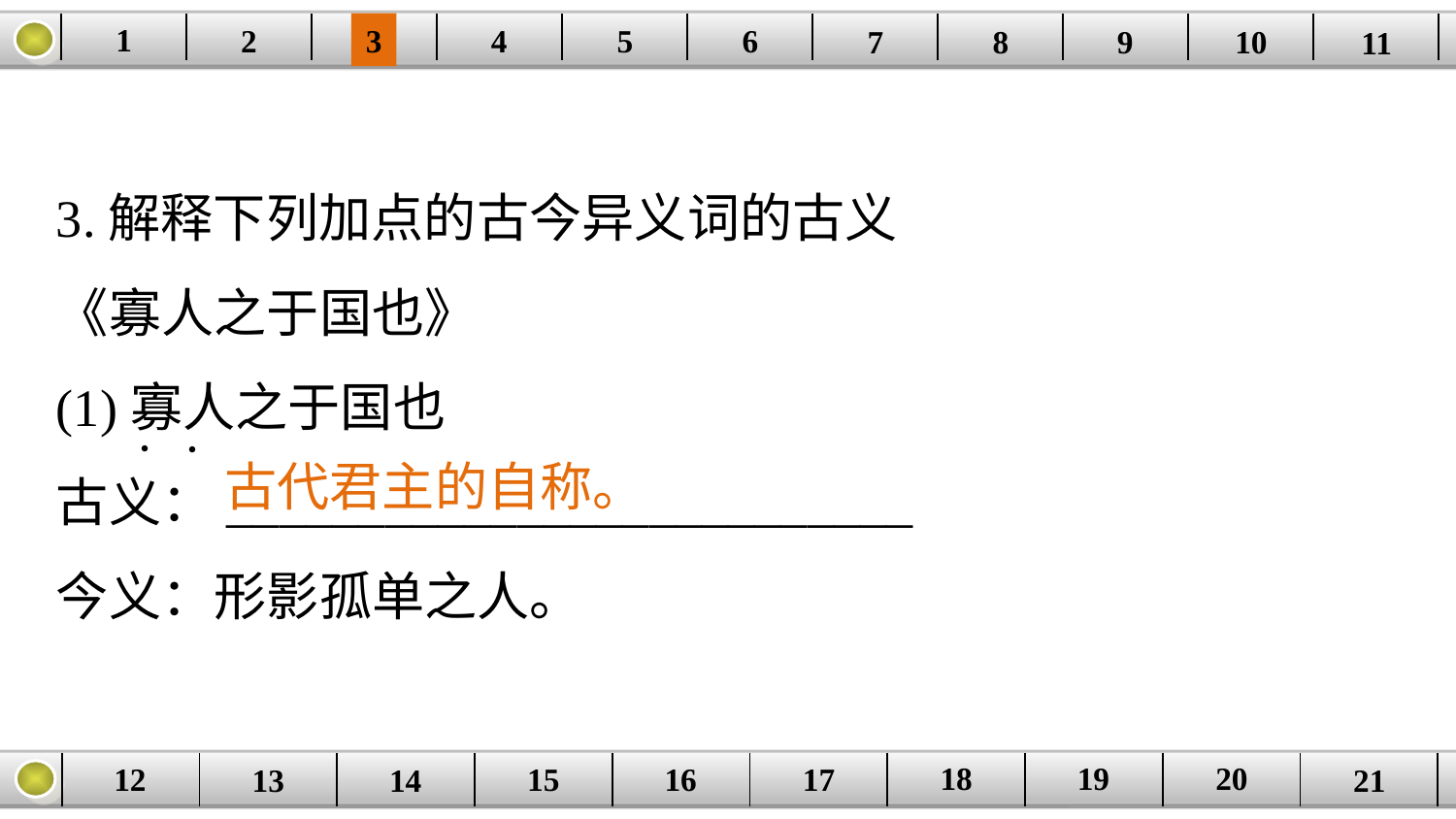

1
2
3
4
|  |  |  |  |  |  |  |  |  |  |  |
| --- | --- | --- | --- | --- | --- | --- | --- | --- | --- | --- |
5
6
7
8
9
10
11

3.解释下列加点的古今异义词的古义
《寡人之于国也》
(1)寡人之于国也
古义：__________________________
今义：形影孤单之人。
·
·
古代君主的自称。
20
19

18
17
16
12
15
14
|  |  |  |  |  |  |  |  |  |  |
| --- | --- | --- | --- | --- | --- | --- | --- | --- | --- |
13
21